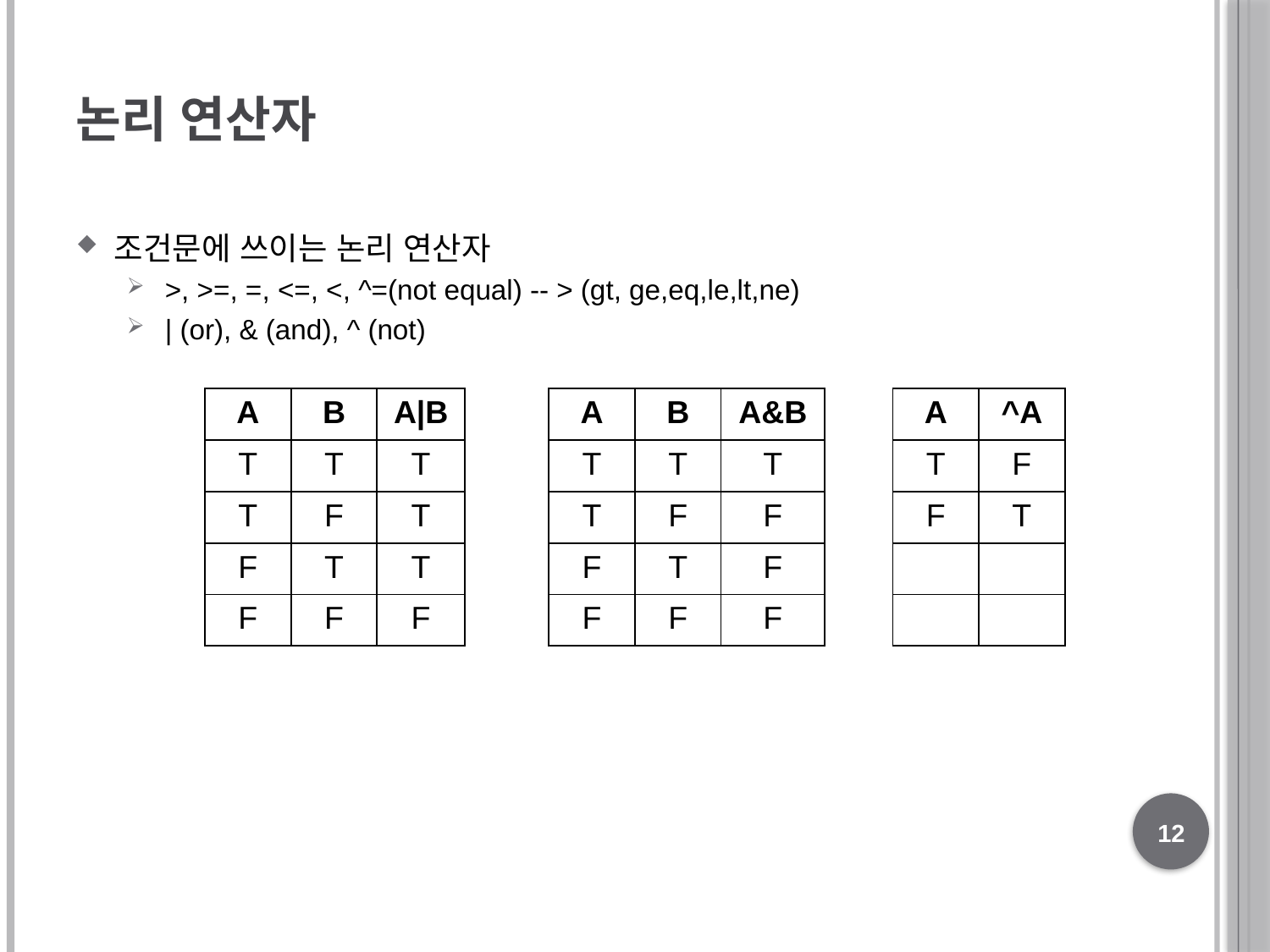

# 논리 연산자
조건문에 쓰이는 논리 연산자
>, >=, =, <=, <, ^=(not equal) -- > (gt, ge,eq,le,lt,ne)
| (or), & (and), ^ (not)
| A | B | A|B |  | A | B | A&B |  | A | ^A |
| --- | --- | --- | --- | --- | --- | --- | --- | --- | --- |
| T | T | T |  | T | T | T |  | T | F |
| T | F | T |  | T | F | F |  | F | T |
| F | T | T |  | F | T | F |  |  |  |
| F | F | F |  | F | F | F |  |  |  |
12